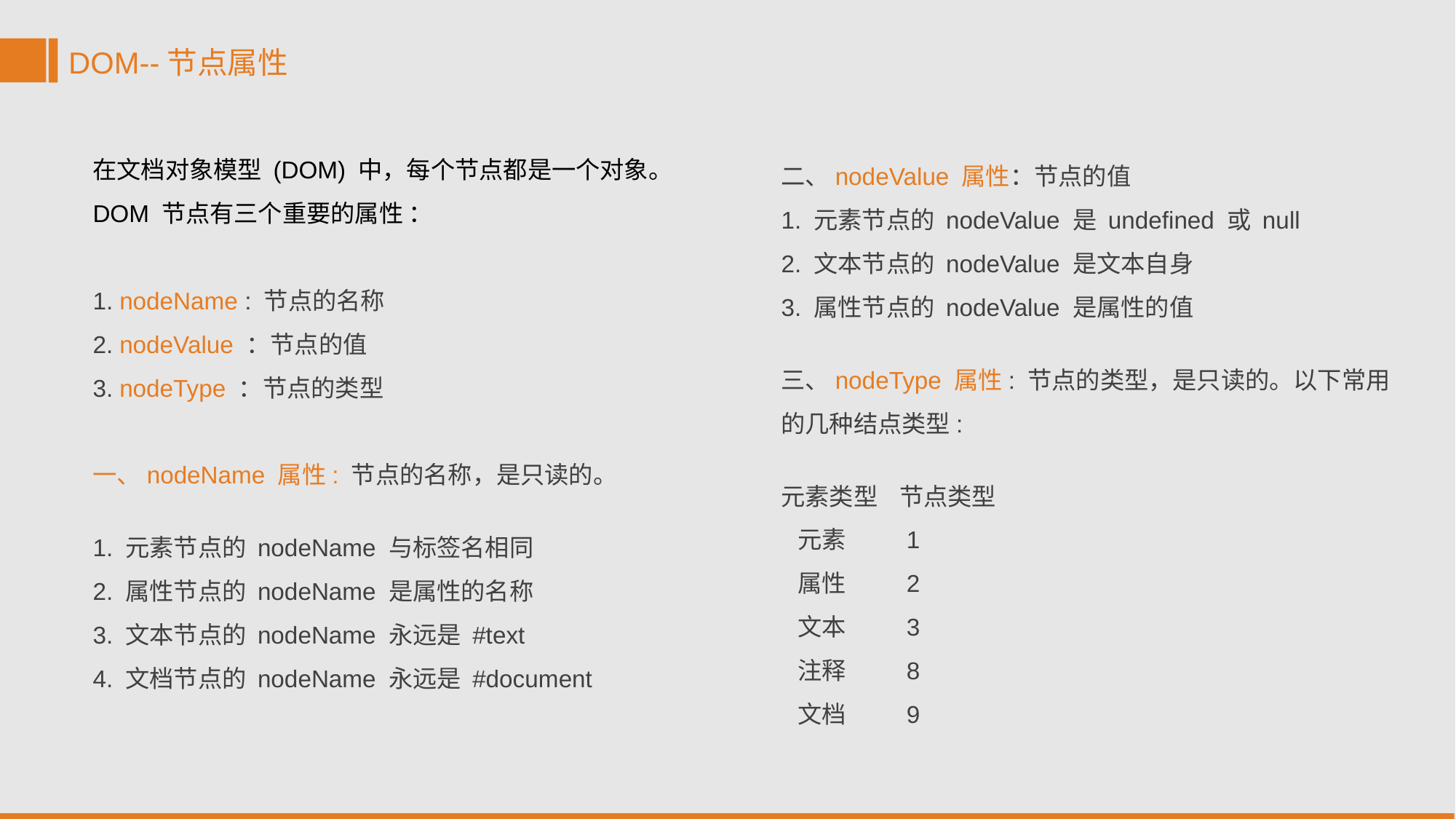

DOM--节点属性

在文档对象模型 (DOM) 中，每个节点都是一个对象。DOM 节点有三个重要的属性 ：

1. nodeName : 节点的名称
2. nodeValue ：节点的值
3. nodeType ：节点的类型

一、nodeName 属性: 节点的名称，是只读的。

1. 元素节点的 nodeName 与标签名相同
2. 属性节点的 nodeName 是属性的名称
3. 文本节点的 nodeName 永远是 #text
4. 文档节点的 nodeName 永远是 #document

二、nodeValue 属性：节点的值
1. 元素节点的 nodeValue 是 undefined 或 null
2. 文本节点的 nodeValue 是文本自身
3. 属性节点的 nodeValue 是属性的值

三、nodeType 属性: 节点的类型，是只读的。以下常用的几种结点类型:

元素类型    节点类型
  元素          1
  属性          2
  文本          3
  注释          8
  文档          9